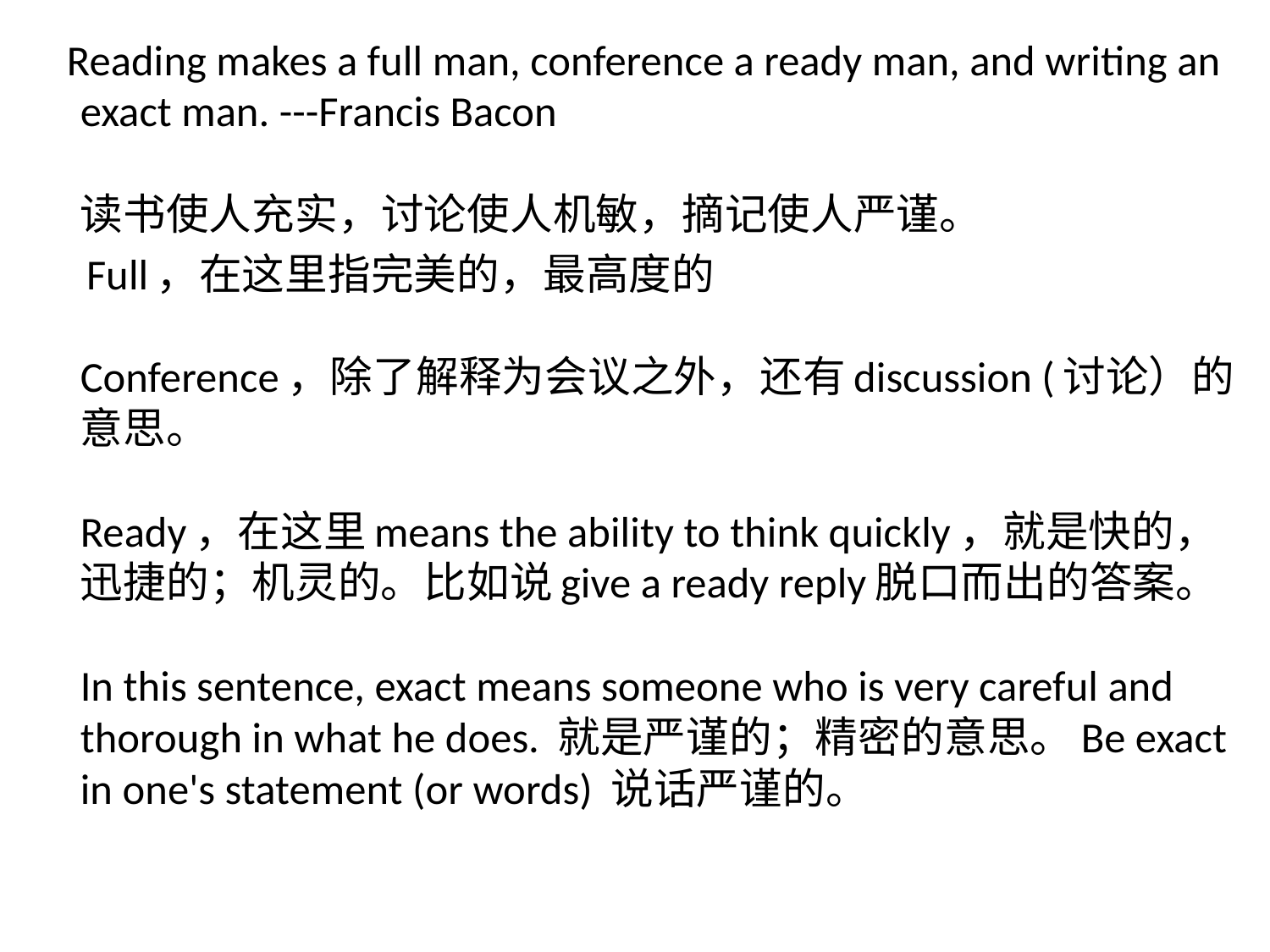

Reading makes a full man, conference a ready man, and writing an exact man. ---Francis Bacon
读书使人充实，讨论使人机敏，摘记使人严谨。
     Full，在这里指完美的，最高度的
Conference，除了解释为会议之外，还有discussion (讨论）的意思。
Ready，在这里means the ability to think quickly，就是快的，迅捷的；机灵的。比如说give a ready reply脱口而出的答案。
In this sentence, exact means someone who is very careful and thorough in what he does. 就是严谨的；精密的意思。Be exact in one's statement (or words) 说话严谨的。